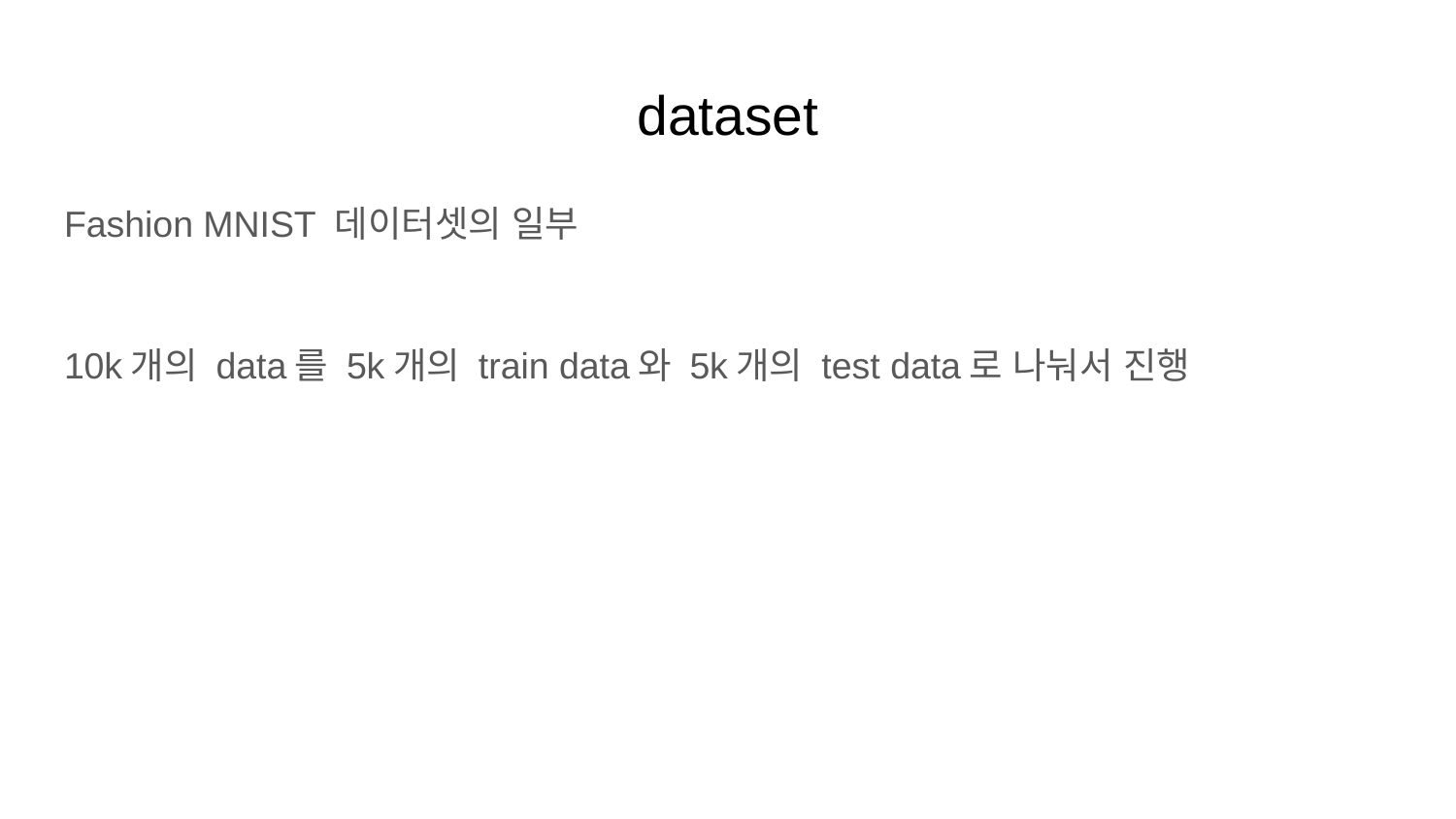

# dataset
Fashion MNIST 데이터셋의 일부

10k개의 data를 5k개의 train data와 5k개의 test data로 나눠서 진행